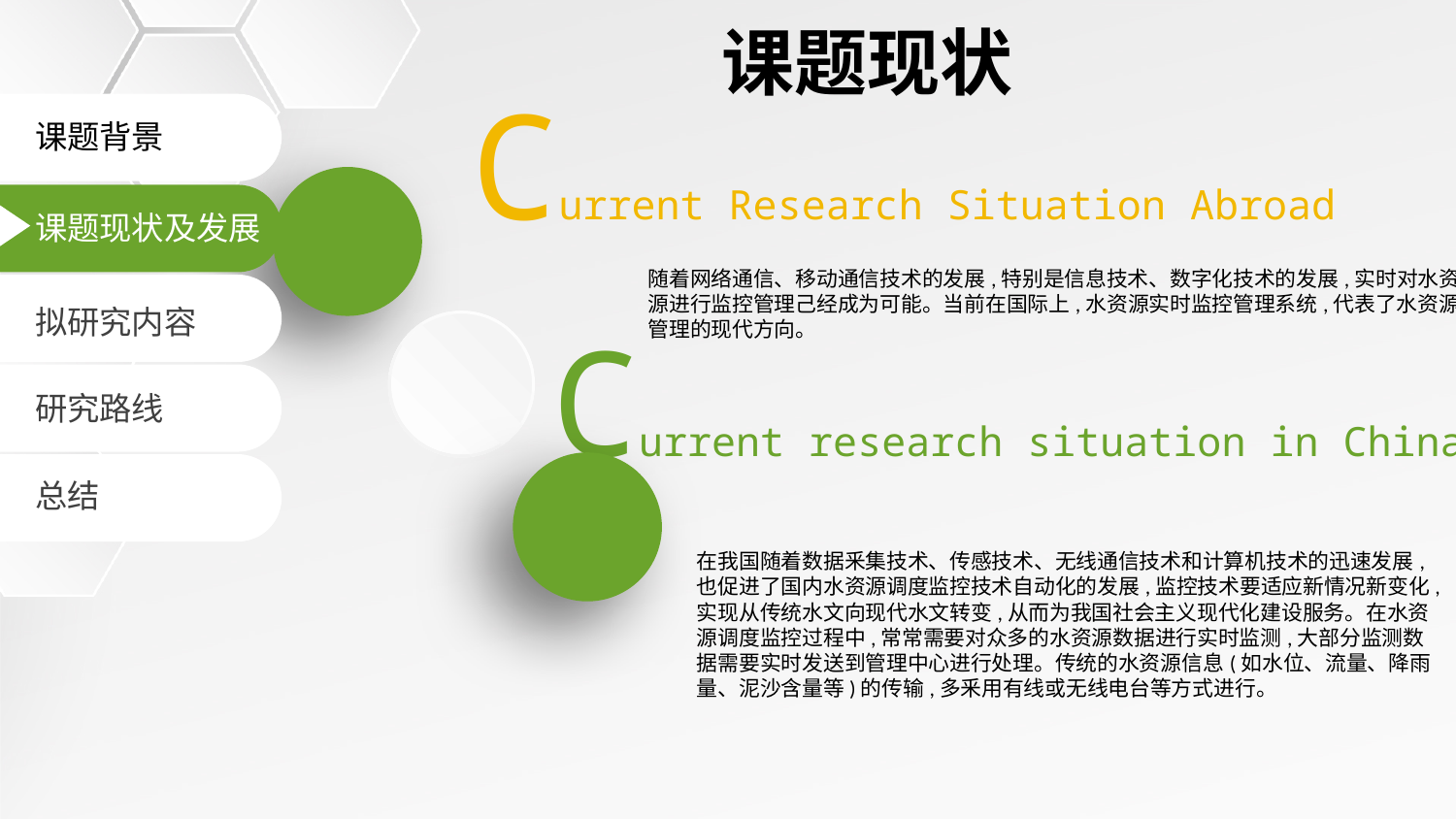

课题现状
Current Research Situation Abroad

课题背景

课题现状及发展

随着网络通信、移动通信技术的发展,特别是信息技术、数字化技术的发展,实时对水资
源进行监控管理己经成为可能。当前在国际上,水资源实时监控管理系统,代表了水资源
管理的现代方向。

拟研究内容
Current research situation in China

研究路线

总结
在我国随着数据釆集技术、传感技术、无线通信技术和计算机技术的迅速发展,也促进了国内水资源调度监控技术自动化的发展,监控技术要适应新情况新变化,实现从传统水文向现代水文转变,从而为我国社会主义现代化建设服务。在水资源调度监控过程中,常常需要对众多的水资源数据进行实时监测,大部分监测数据需要实时发送到管理中心进行处理。传统的水资源信息(如水位、流量、降雨量、泥沙含量等)的传输,多釆用有线或无线电台等方式进行。
延时符